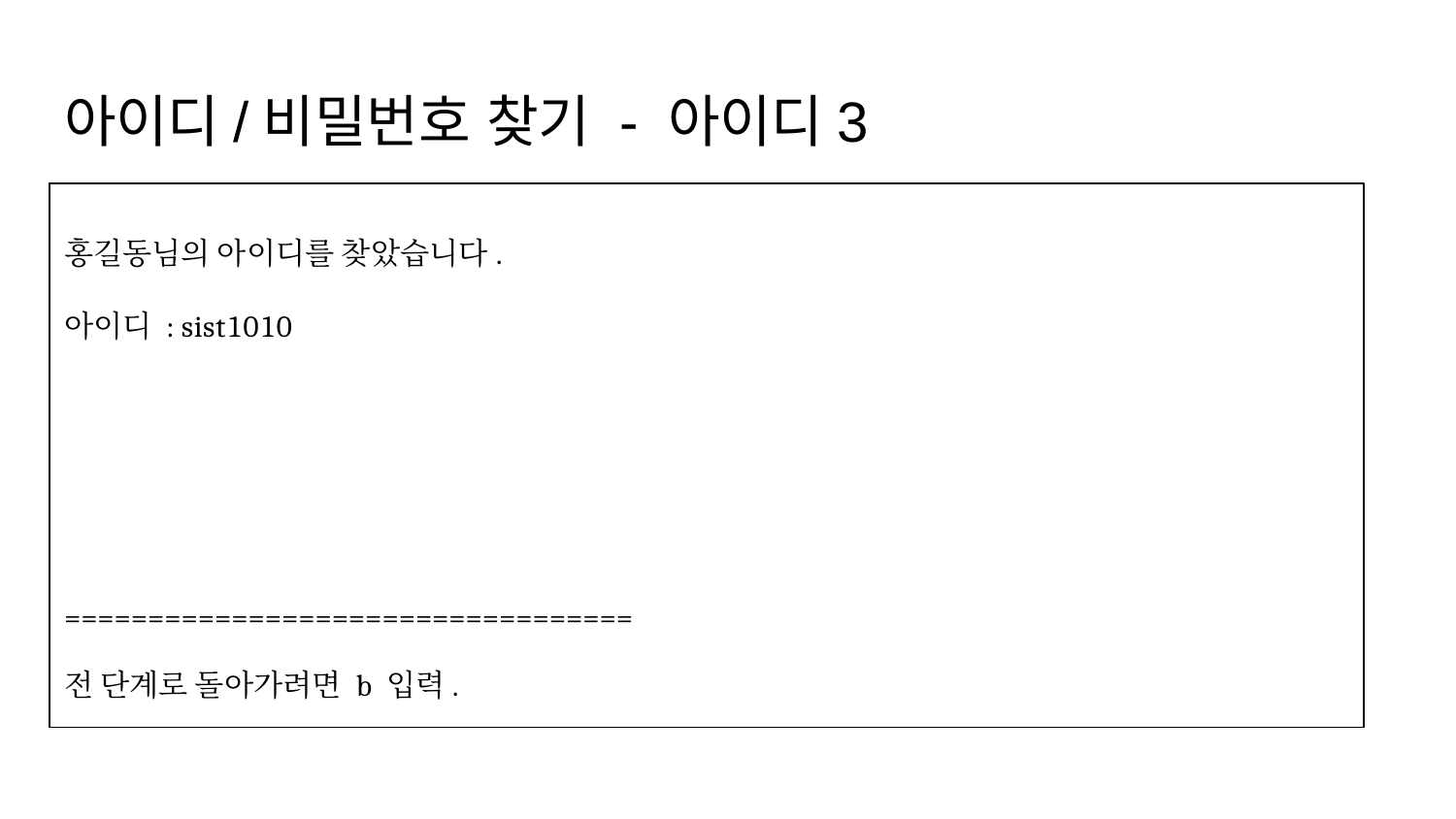

# 아이디/비밀번호 찾기 - 아이디3

홍길동님의 아이디를 찾았습니다.

아이디 : sist1010

==================================
전 단계로 돌아가려면 b 입력.